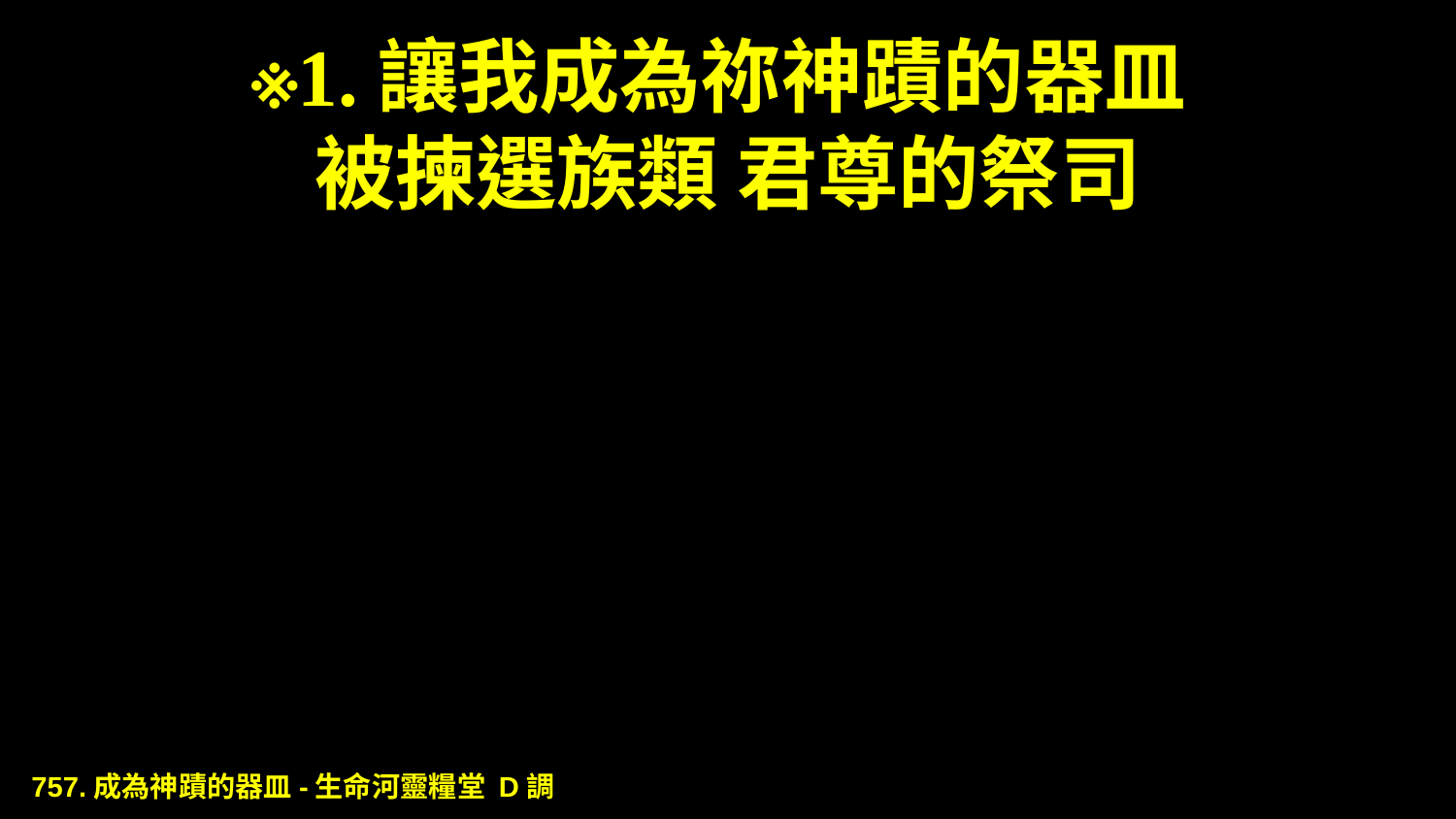

# ※1.讓我成為祢神蹟的器皿 被揀選族類 君尊的祭司
757.成為神蹟的器皿-生命河靈糧堂 D調